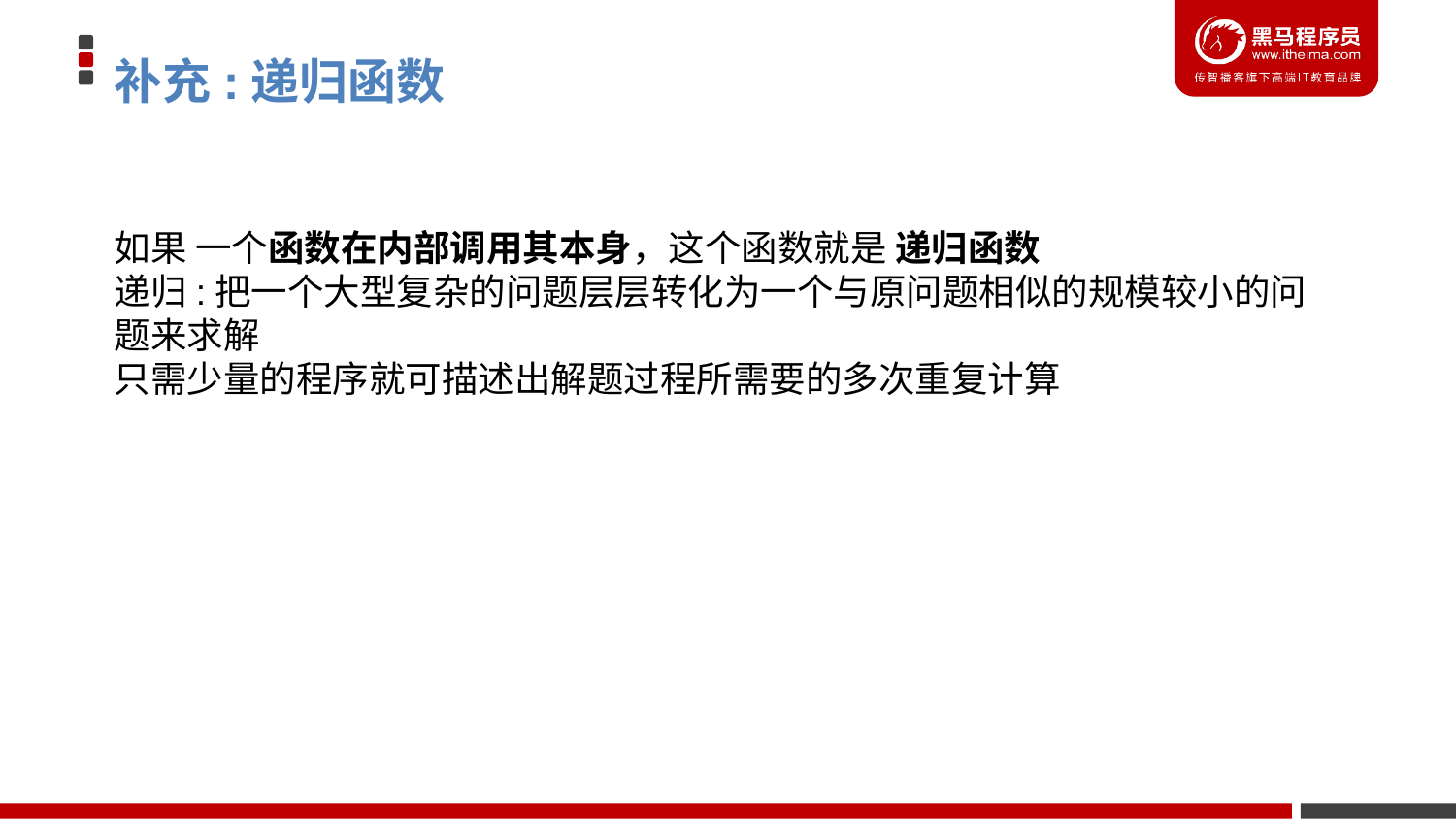

# 补充:递归函数
如果 一个函数在内部调用其本身，这个函数就是 递归函数
递归:把一个大型复杂的问题层层转化为一个与原问题相似的规模较小的问题来求解
只需少量的程序就可描述出解题过程所需要的多次重复计算